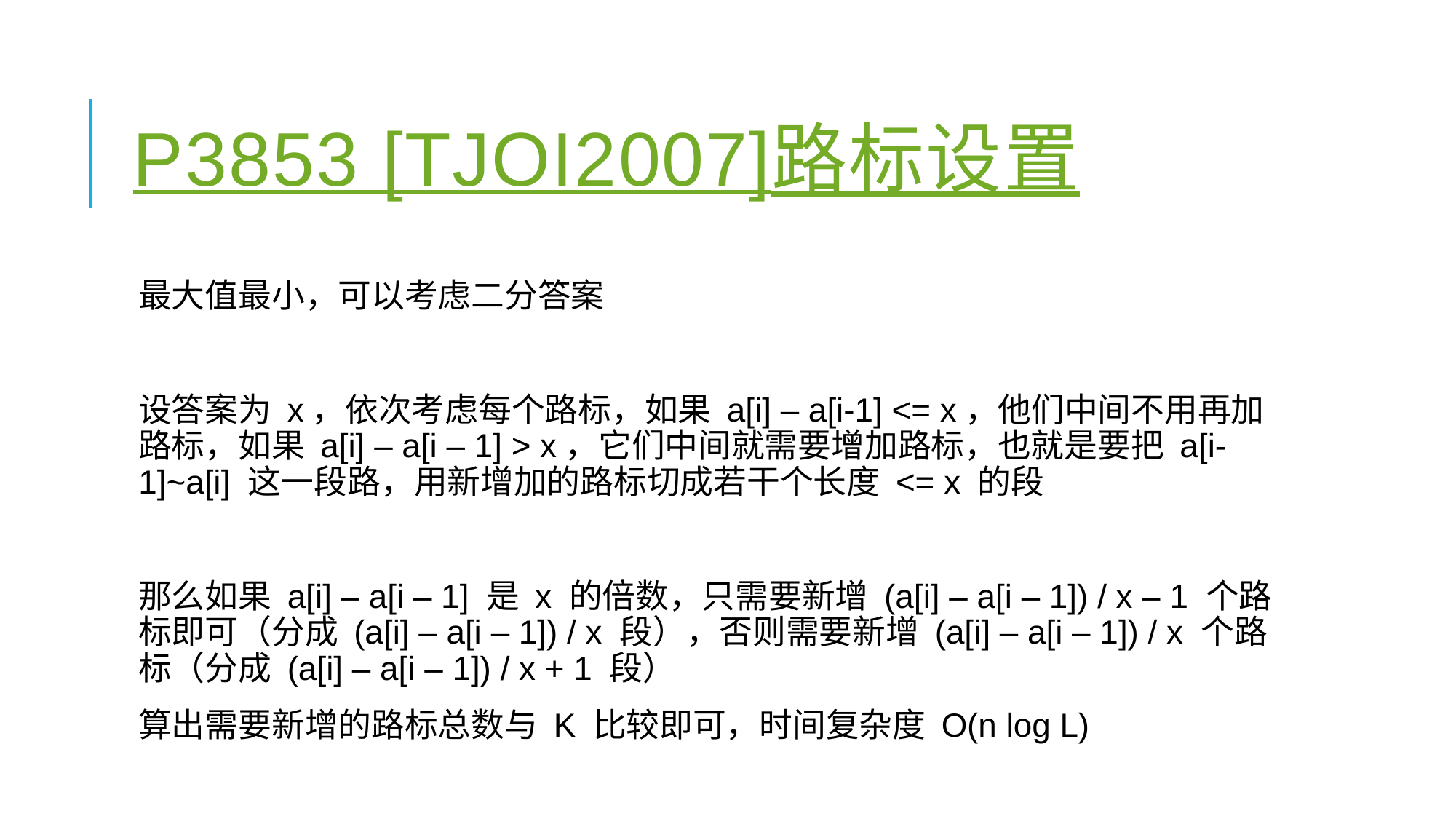

# P3853 [TJOI2007]路标设置
最大值最小，可以考虑二分答案

设答案为 x，依次考虑每个路标，如果 a[i] – a[i-1] <= x，他们中间不用再加路标，如果 a[i] – a[i – 1] > x，它们中间就需要增加路标，也就是要把 a[i-1]~a[i] 这一段路，用新增加的路标切成若干个长度 <= x 的段

那么如果 a[i] – a[i – 1] 是 x 的倍数，只需要新增 (a[i] – a[i – 1]) / x – 1 个路标即可（分成 (a[i] – a[i – 1]) / x 段），否则需要新增 (a[i] – a[i – 1]) / x 个路标（分成 (a[i] – a[i – 1]) / x + 1 段）
算出需要新增的路标总数与 K 比较即可，时间复杂度 O(n log L)